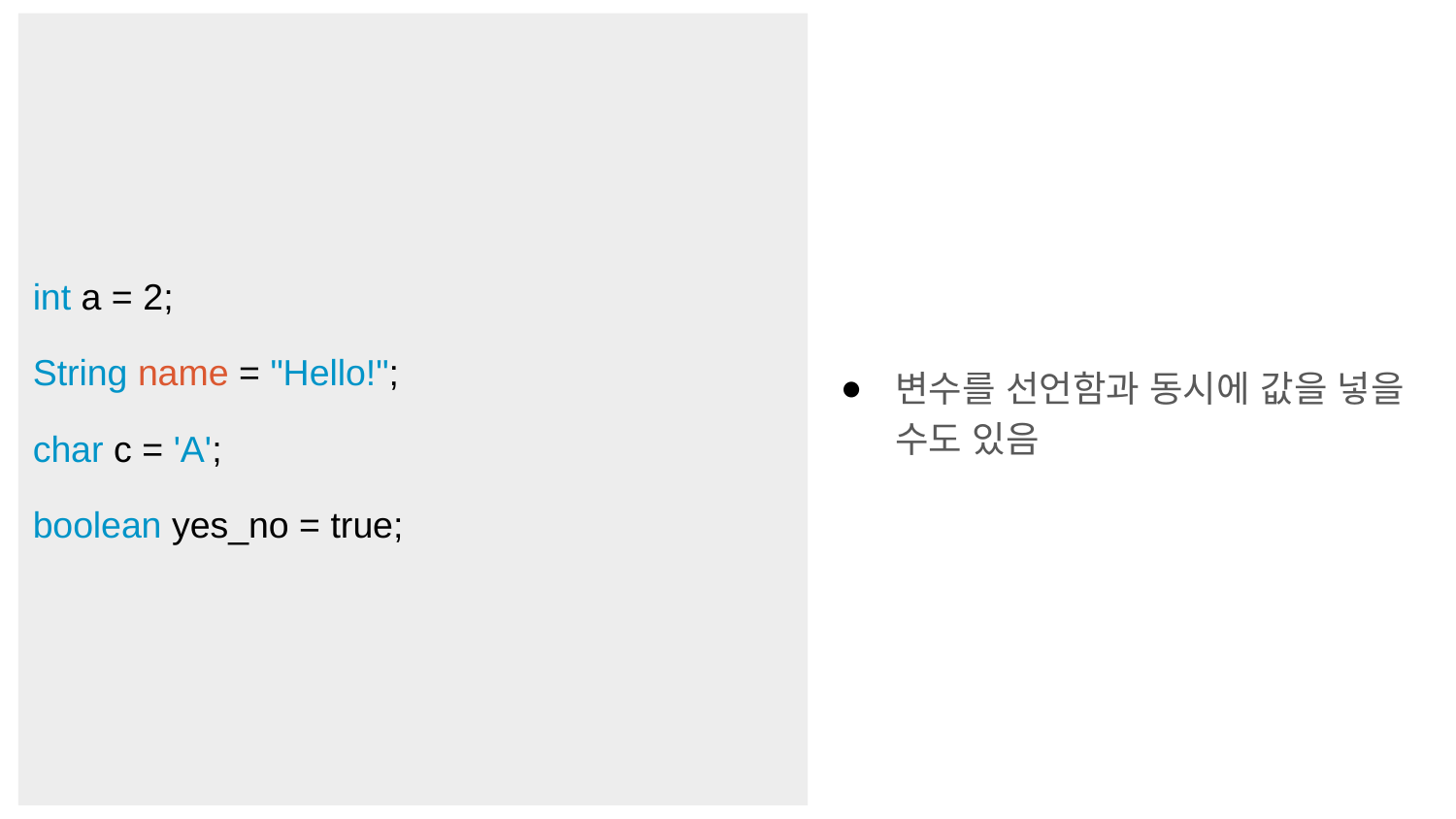

변수를 선언함과 동시에 값을 넣을 수도 있음
int a = 2;
String name = "Hello!";
char c = 'A';
boolean yes_no = true;